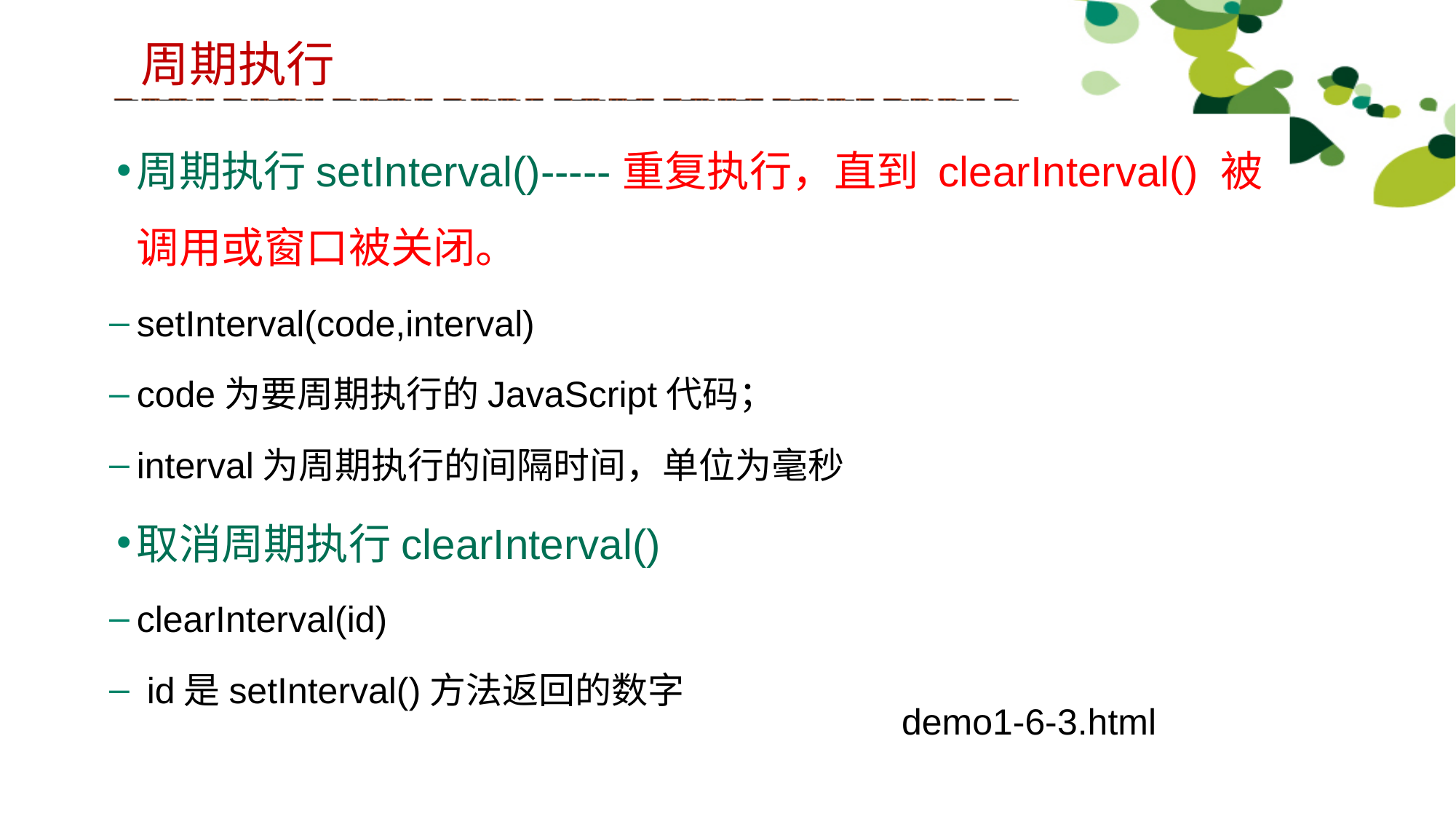

周期执行
周期执行setInterval()-----重复执行，直到 clearInterval() 被调用或窗口被关闭。
setInterval(code,interval)
code为要周期执行的JavaScript代码；
interval为周期执行的间隔时间，单位为毫秒
取消周期执行clearInterval()
clearInterval(id)
 id是setInterval()方法返回的数字
demo1-6-3.html